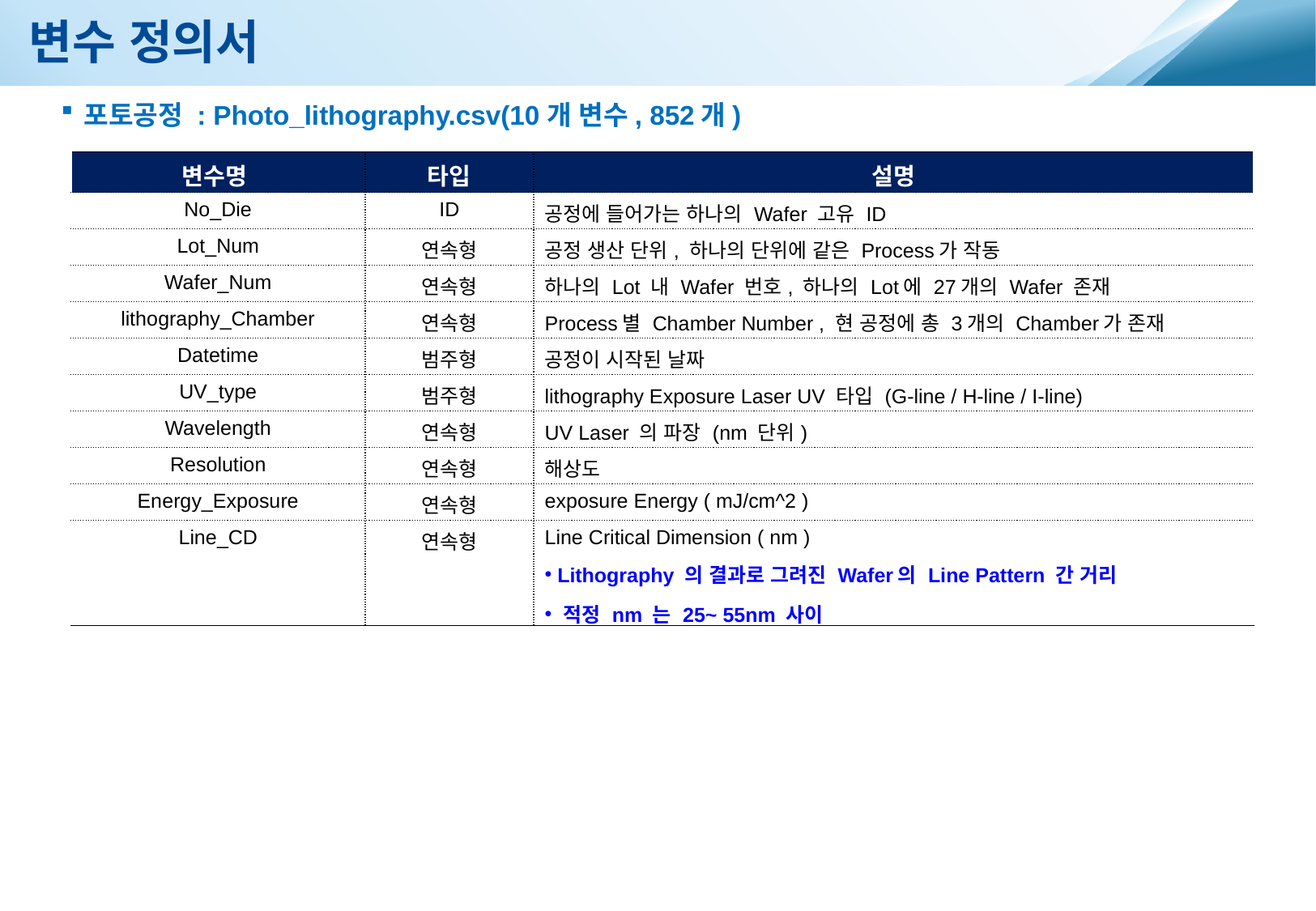

변수 정의서
포토공정 : Photo_lithography.csv(10개 변수, 852개)
| 변수명 | 타입 | 설명 |
| --- | --- | --- |
| No\_Die | ID | 공정에 들어가는 하나의 Wafer 고유 ID |
| Lot\_Num | 연속형 | 공정 생산 단위, 하나의 단위에 같은 Process가 작동 |
| Wafer\_Num | 연속형 | 하나의 Lot 내 Wafer 번호, 하나의 Lot에 27개의 Wafer 존재 |
| lithography\_Chamber | 연속형 | Process별 Chamber Number , 현 공정에 총 3개의 Chamber가 존재 |
| Datetime | 범주형 | 공정이 시작된 날짜 |
| UV\_type | 범주형 | lithography Exposure Laser UV 타입 (G-line / H-line / I-line) |
| Wavelength | 연속형 | UV Laser 의 파장 (nm 단위) |
| Resolution | 연속형 | 해상도 |
| Energy\_Exposure | 연속형 | exposure Energy ( mJ/cm^2 ) |
| Line\_CD | 연속형 | Line Critical Dimension ( nm ) Lithography 의 결과로 그려진 Wafer의 Line Pattern 간 거리 적정 nm 는 25~ 55nm 사이 |